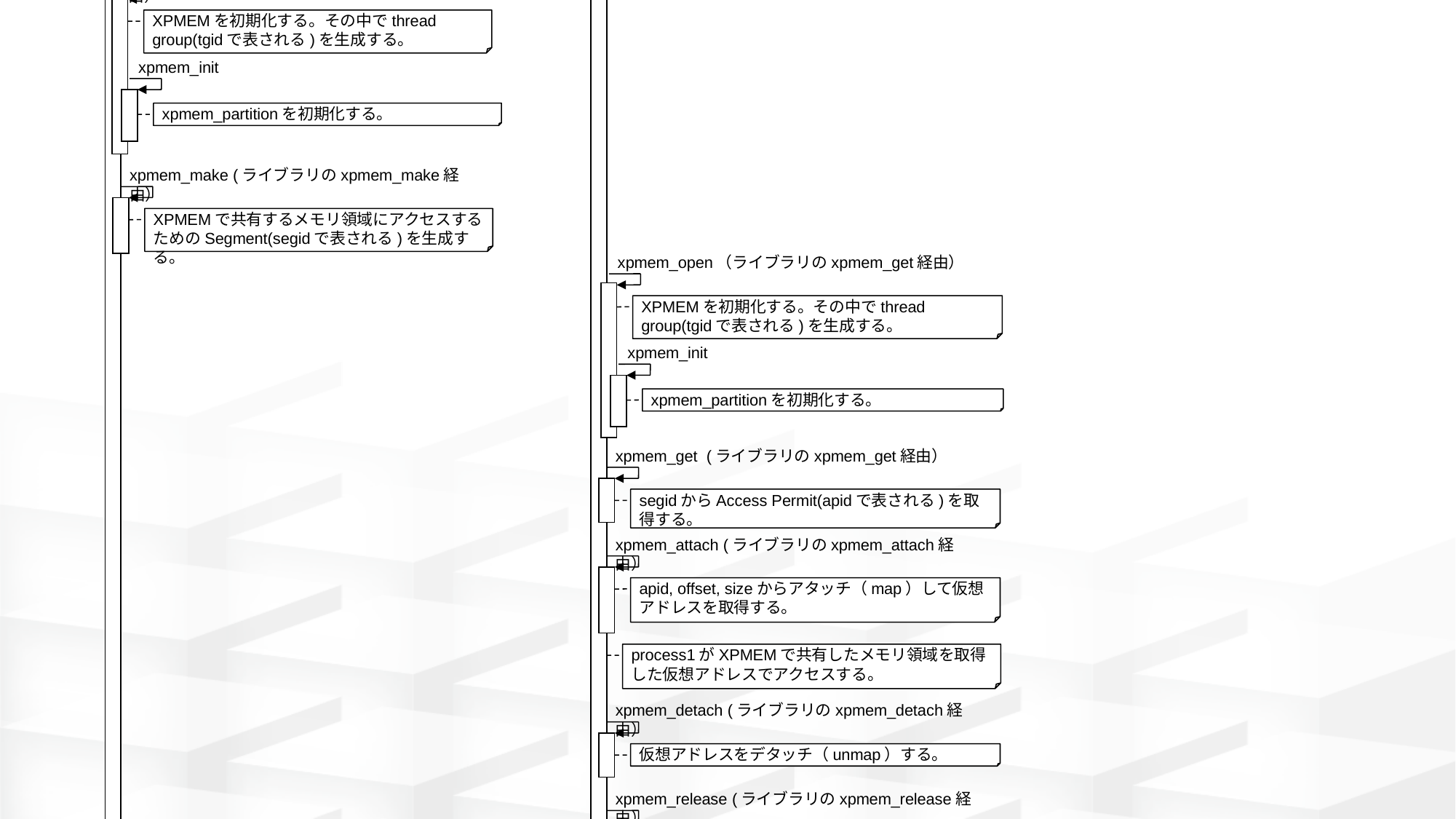

process1
process2

mmap
flags=MAP_PRIVATE | MAP_ANONYMOUS

XPMEMで共有するメモリ領域を確保する。

xpmem_open（ライブラリのxpmem_make経由）

XPMEMを初期化する。その中でthread group(tgidで表される)を生成する。

xpmem_init

xpmem_partitionを初期化する。

xpmem_make (ライブラリのxpmem_make経由）

XPMEMで共有するメモリ領域にアクセスするためのSegment(segidで表される)を生成する。

xpmem_open（ライブラリのxpmem_get経由）

XPMEMを初期化する。その中でthread group(tgidで表される)を生成する。

xpmem_init

xpmem_partitionを初期化する。

xpmem_get  (ライブラリのxpmem_get経由）

segidからAccess Permit(apidで表される)を取得する。

xpmem_attach (ライブラリのxpmem_attach経由）

apid, offset, sizeからアタッチ（map）して仮想アドレスを取得する。

process1がXPMEMで共有したメモリ領域を取得した仮想アドレスでアクセスする。

xpmem_detach (ライブラリのxpmem_detach経由）

仮想アドレスをデタッチ（unmap）する。

xpmem_release (ライブラリのxpmem_release経由）

apidを解放する。

xpmem_remove (ライブラリのxpmem_remove経由）

segidを破棄する。

munmap

XPMEMで共有したメモリ領域を解放する。

xpmem_close (exit経由）
xpmem_close (exit経由）

残っているapid、アタッチメント、segid、tgidを破棄する。
残っているapid、アタッチメント、segid、tgidを破棄する。

xpmem_exit
xpmem_exit

xpmem_partitionを破棄する。
xpmem_partitionを破棄する。